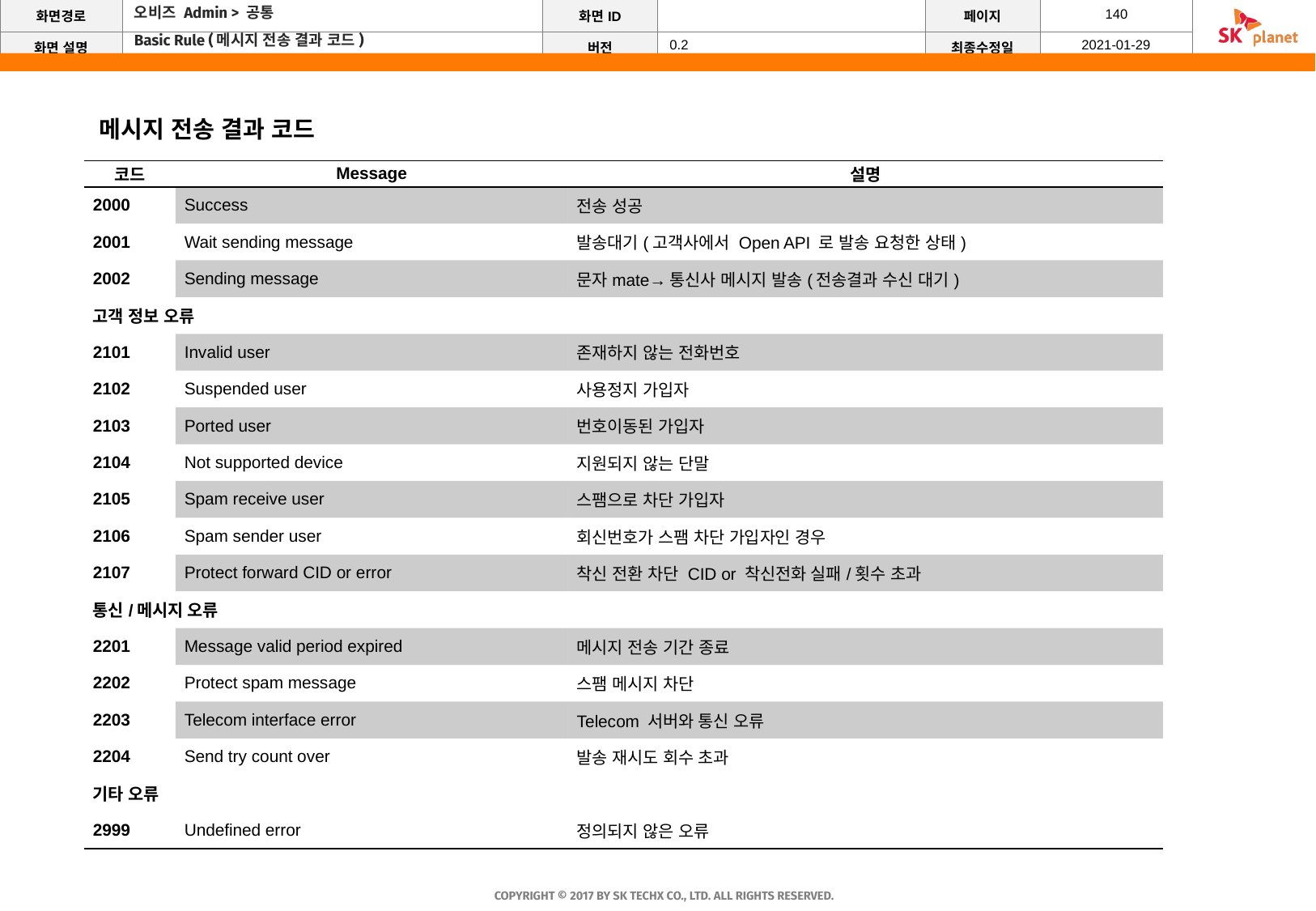

오비즈 Admin > 공통
Basic Rule (메시지 전송 결과 코드)
메시지 전송 결과 코드
| 코드 | Message | 설명 |
| --- | --- | --- |
| 2000 | Success | 전송 성공 |
| 2001 | Wait sending message | 발송대기(고객사에서 Open API 로 발송 요청한 상태) |
| 2002 | Sending message | 문자mate→통신사 메시지 발송(전송결과 수신 대기) |
| 고객 정보 오류 |  |  |
| 2101 | Invalid user | 존재하지 않는 전화번호 |
| 2102 | Suspended user | 사용정지 가입자 |
| 2103 | Ported user | 번호이동된 가입자 |
| 2104 | Not supported device | 지원되지 않는 단말 |
| 2105 | Spam receive user | 스팸으로 차단 가입자 |
| 2106 | Spam sender user | 회신번호가 스팸 차단 가입자인 경우 |
| 2107 | Protect forward CID or error | 착신 전환 차단 CID or 착신전화 실패/횟수 초과 |
| 통신/메시지 오류 |  |  |
| 2201 | Message valid period expired | 메시지 전송 기간 종료 |
| 2202 | Protect spam message | 스팸 메시지 차단 |
| 2203 | Telecom interface error | Telecom 서버와 통신 오류 |
| 2204 | Send try count over | 발송 재시도 회수 초과 |
| 기타 오류 |  |  |
| 2999 | Undefined error | 정의되지 않은 오류 |